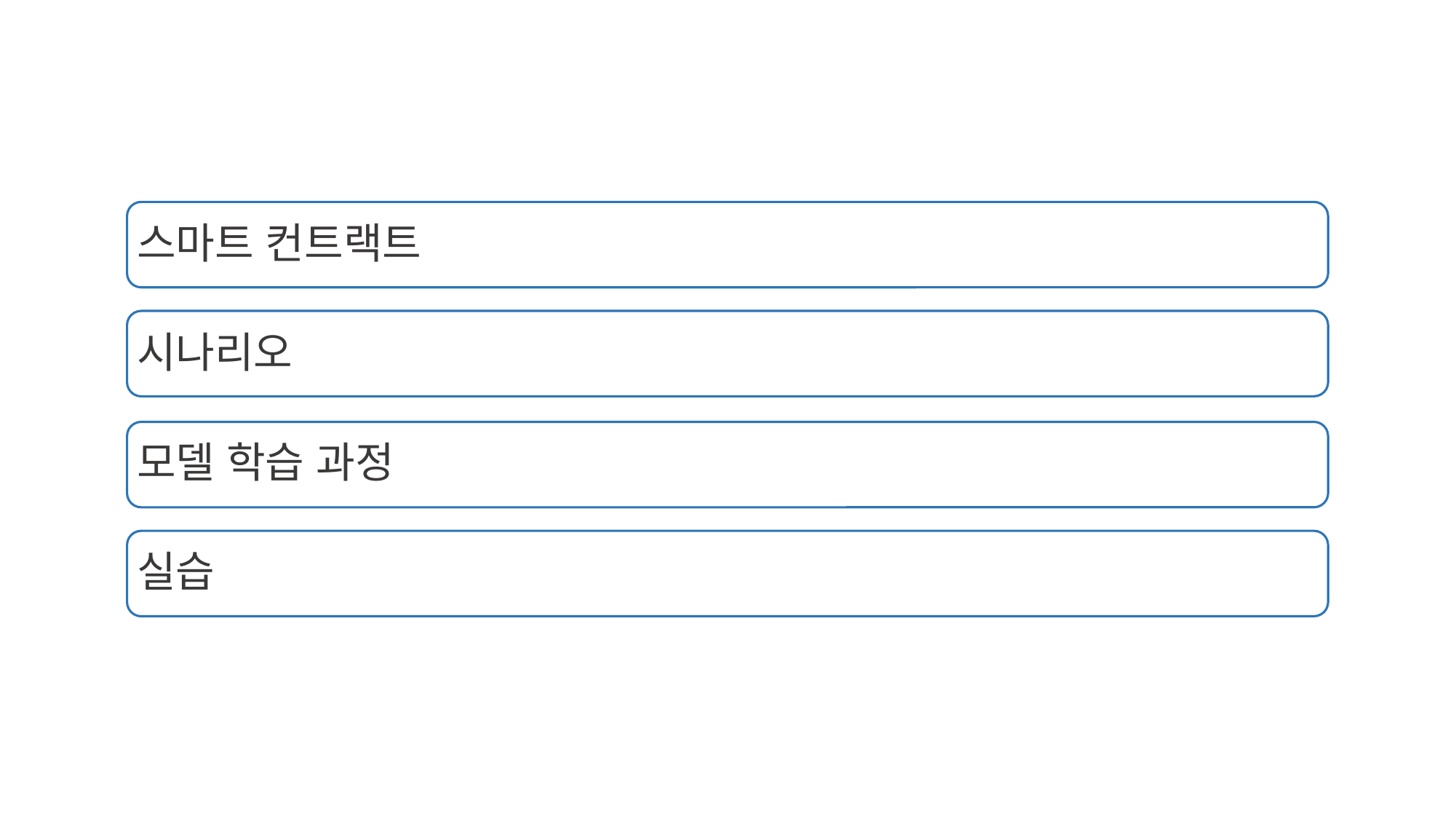

스마트 컨트랙트
시나리오
모델 학습 과정
실습